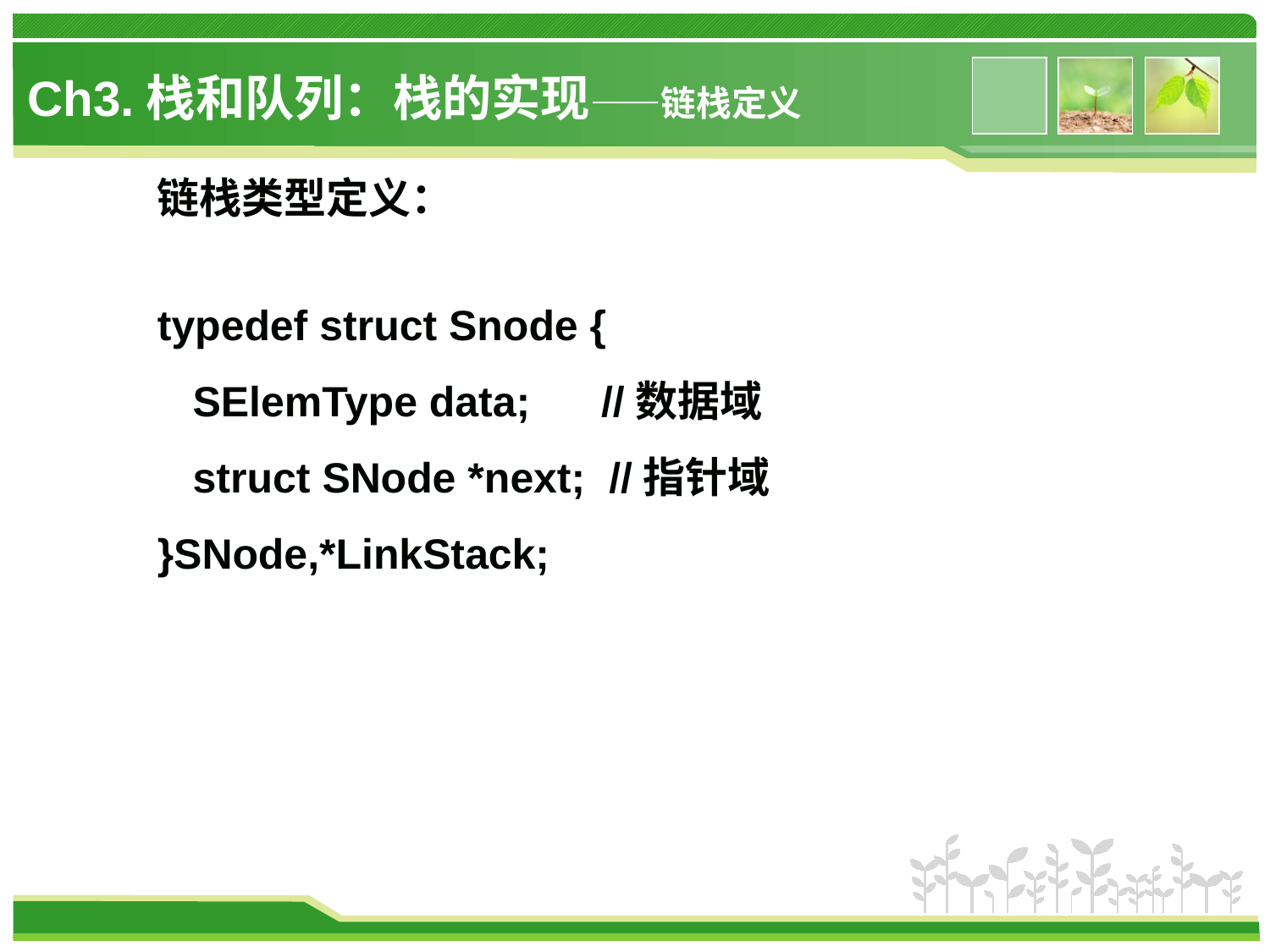

# Ch3.栈和队列：栈的实现——链栈定义
链栈类型定义：

typedef struct Snode {
   SElemType data;      //数据域
   struct SNode *next;  //指针域
}SNode,*LinkStack;
22